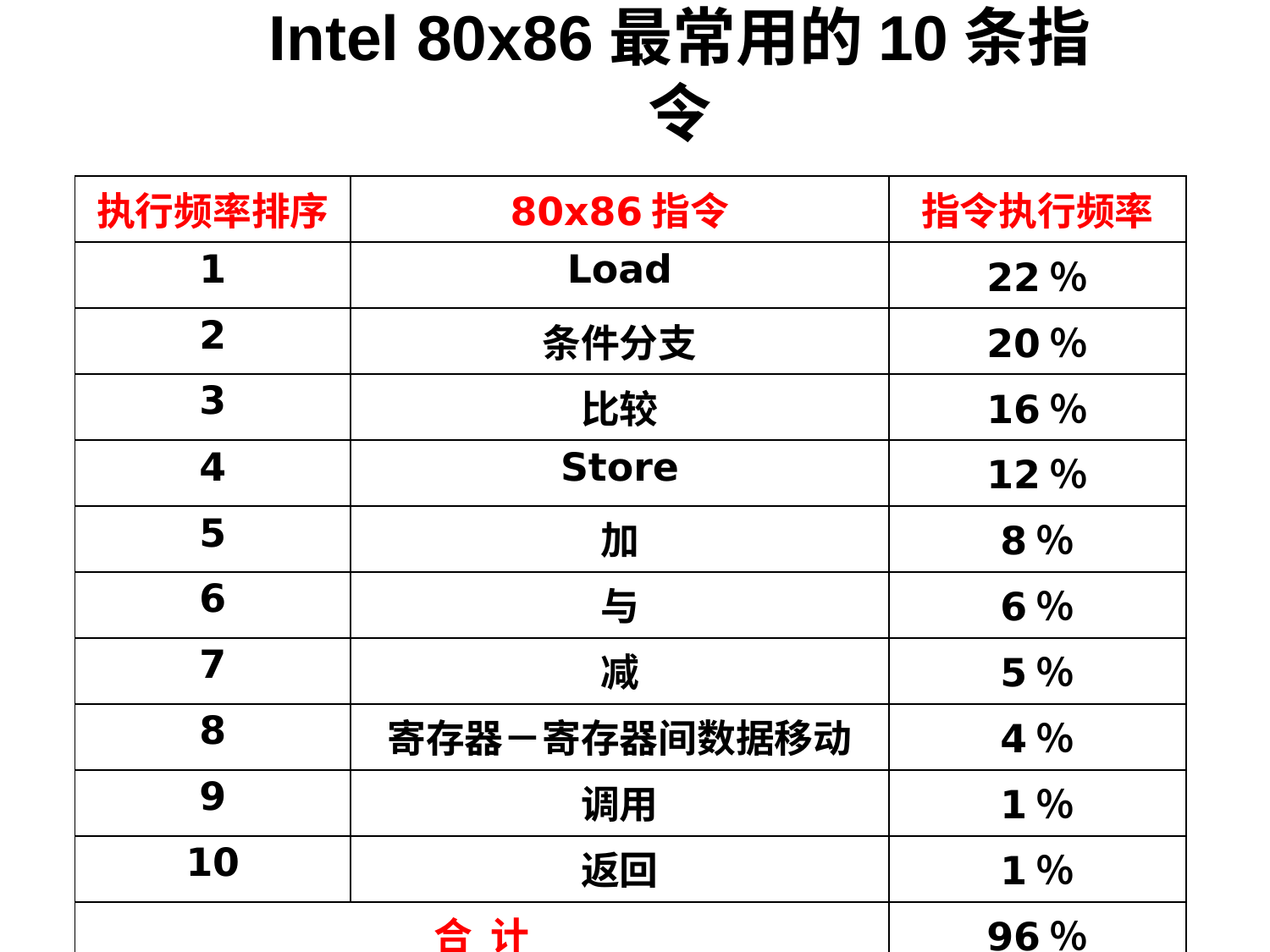

# Intel 80x86最常用的10条指令
| 执行频率排序 | 80x86指令 | 指令执行频率 |
| --- | --- | --- |
| 1 | Load | 22％ |
| 2 | 条件分支 | 20％ |
| 3 | 比较 | 16％ |
| 4 | Store | 12％ |
| 5 | 加 | 8％ |
| 6 | 与 | 6％ |
| 7 | 减 | 5％ |
| 8 | 寄存器－寄存器间数据移动 | 4％ |
| 9 | 调用 | 1％ |
| 10 | 返回 | 1％ |
| 合 计 |  | 96％ |